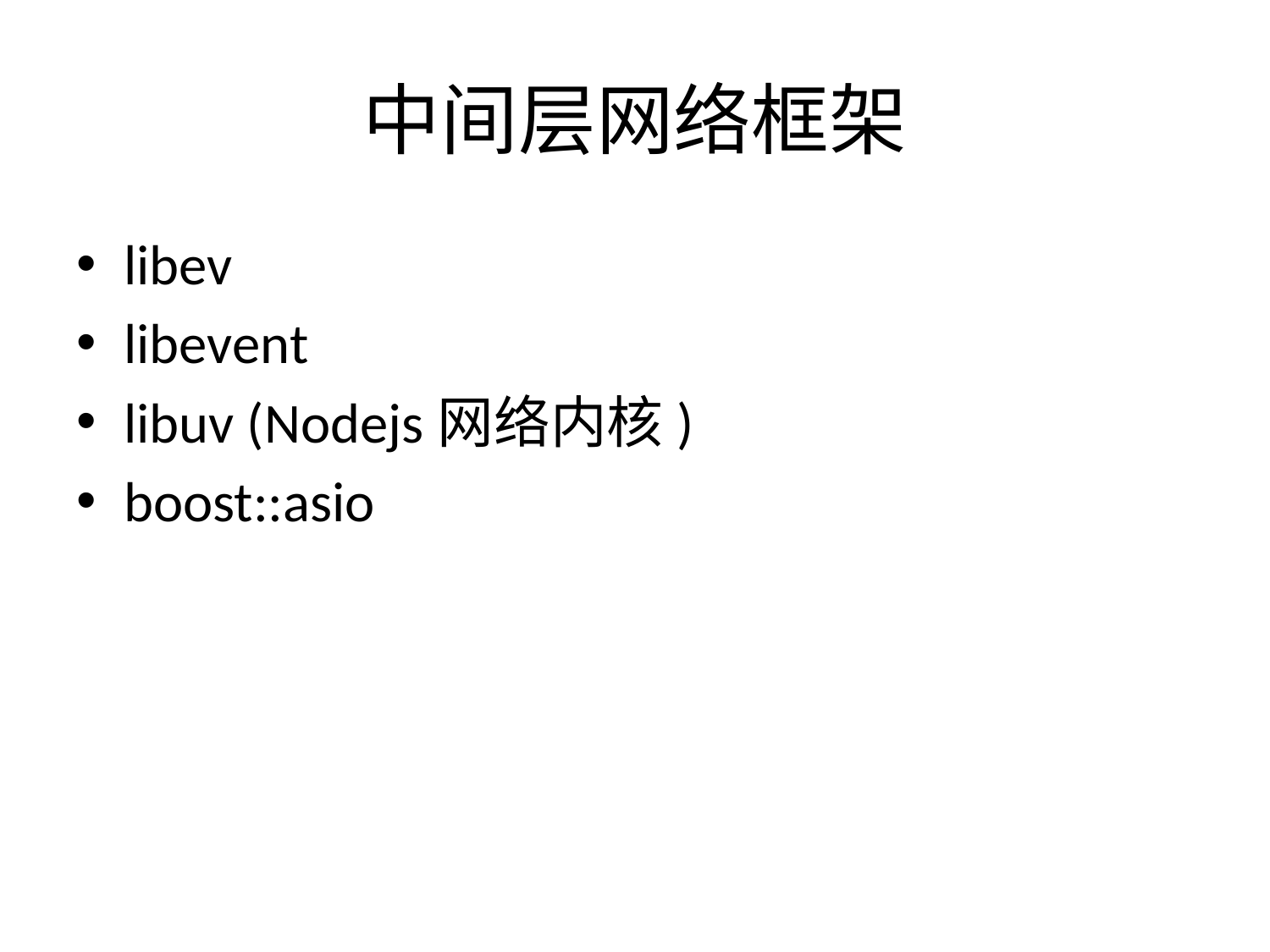

# 中间层网络框架
libev
libevent
libuv (Nodejs网络内核)
boost::asio